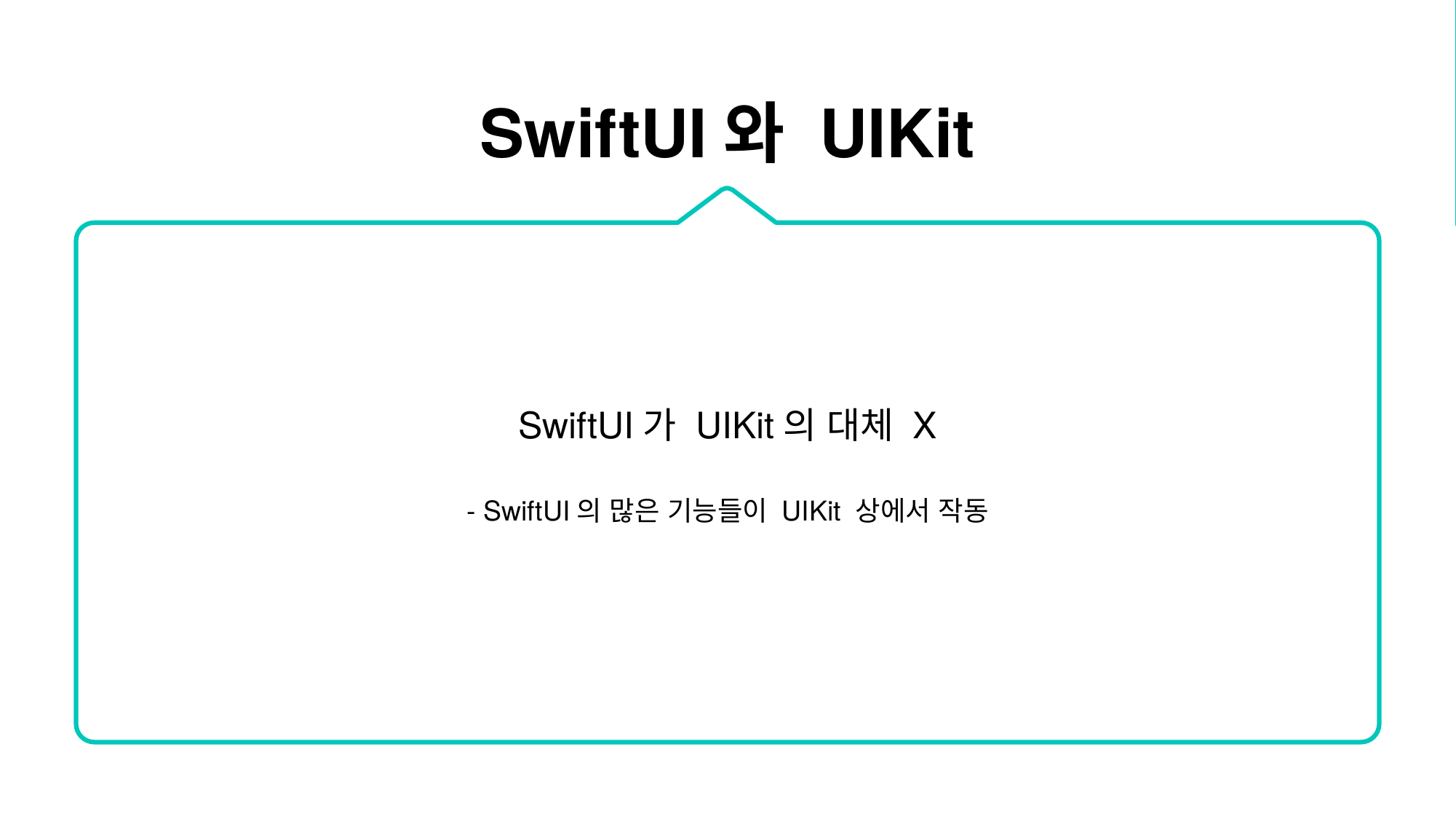

SwiftUI와 UIKit

SwiftUI가 UIKit의 대체 X
- SwiftUI의 많은 기능들이 UIKit 상에서 작동